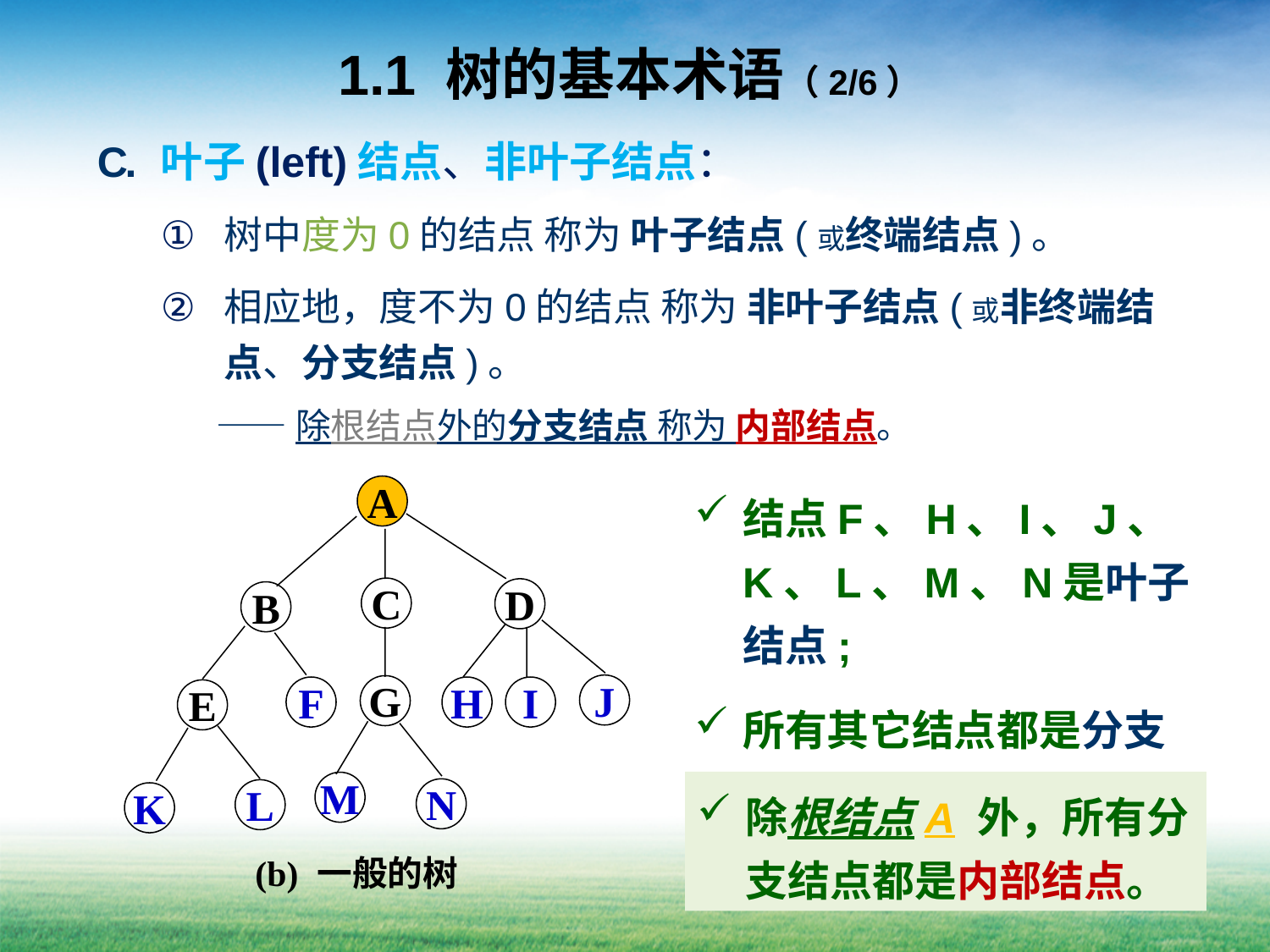

# 1.1 树的基本术语（2/6）
叶子(left)结点、非叶子结点：
树中度为0的结点 称为 叶子结点(或终端结点)。
相应地，度不为0的结点 称为 非叶子结点(或非终端结点、分支结点)。
——除根结点外的分支结点 称为 内部结点。
结点F、H、I、J、K、L、M、N是叶子结点;
所有其它结点都是分支结点。
A

C
D
B

J
G
F
H
I
E

M
N
L
K
(b) 一般的树
除根结点A 外，所有分支结点都是内部结点。